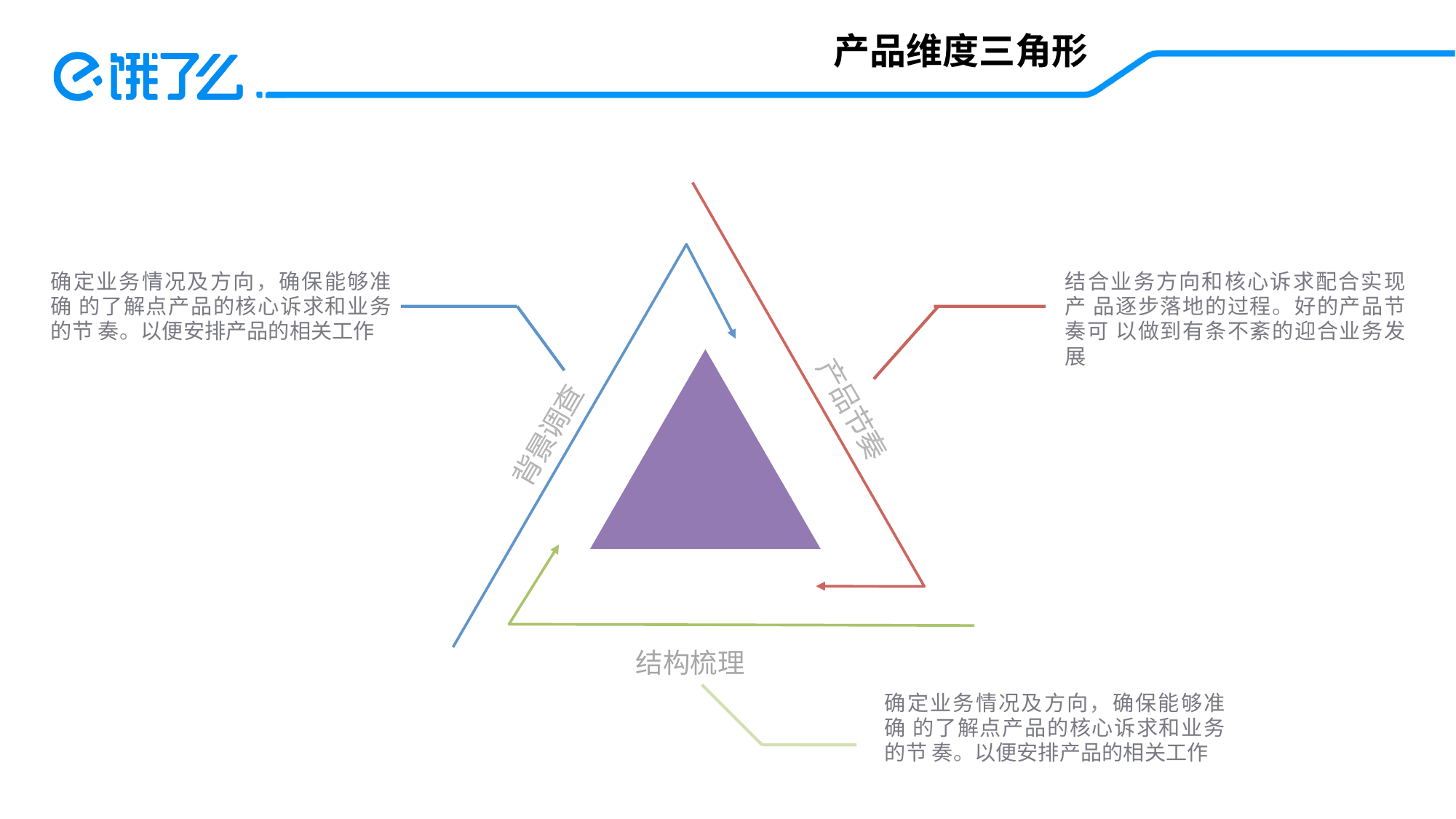

# 产品维度三角形

确定业务情况及方向，确保能够准确 的了解点产品的核心诉求和业务的节 奏。以便安排产品的相关工作
结合业务方向和核心诉求配合实现产 品逐步落地的过程。好的产品节奏可 以做到有条不紊的迎合业务发展

结构梳理

确定业务情况及方向，确保能够准确 的了解点产品的核心诉求和业务的节 奏。以便安排产品的相关工作